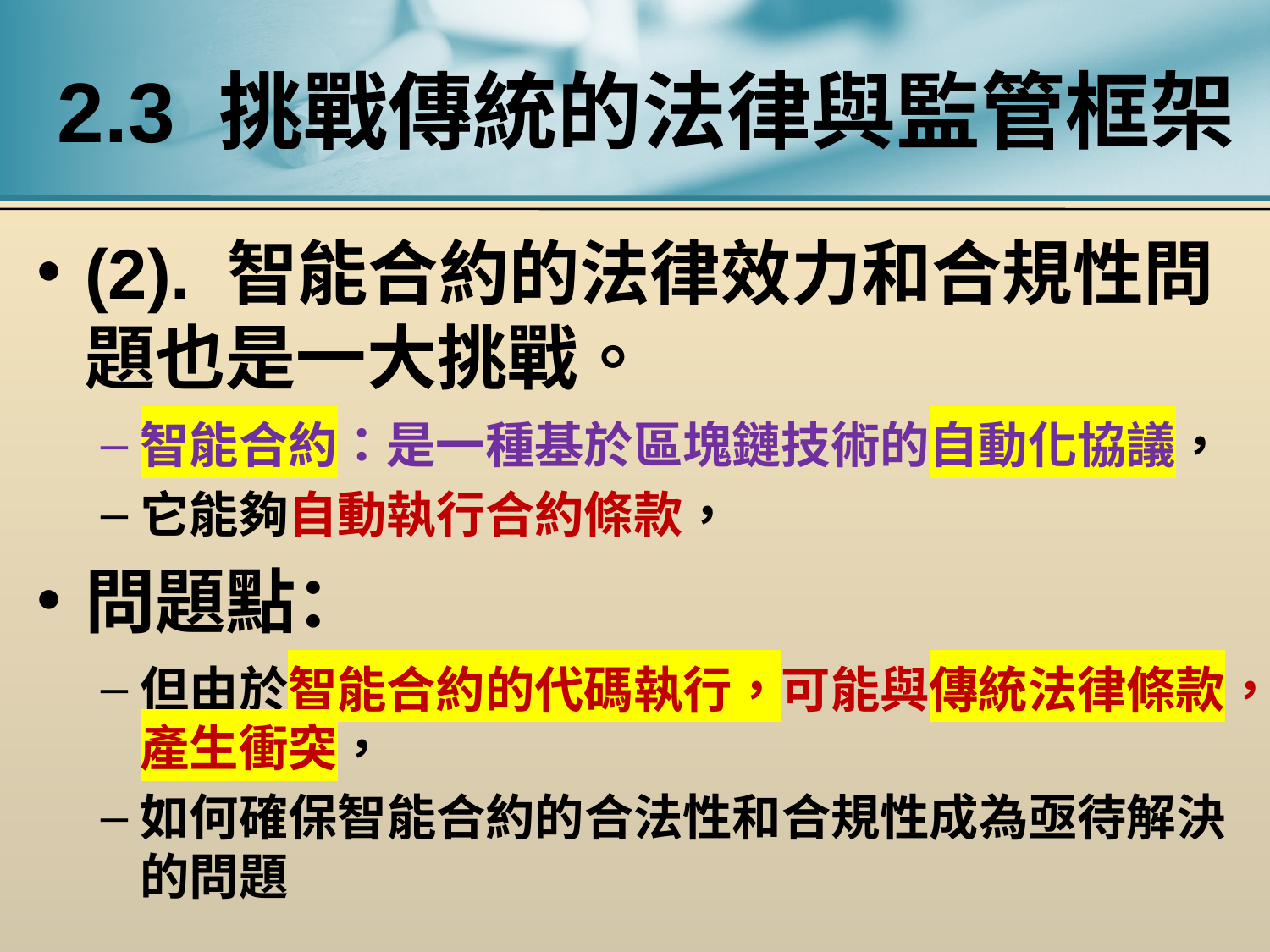

# 2.3 挑戰傳統的法律與監管框架
(2). 智能合約的法律效力和合規性問題也是一大挑戰。
智能合約：是一種基於區塊鏈技術的自動化協議，
它能夠自動執行合約條款，
問題點：
但由於智能合約的代碼執行，可能與傳統法律條款，產生衝突，
如何確保智能合約的合法性和合規性成為亟待解決的問題